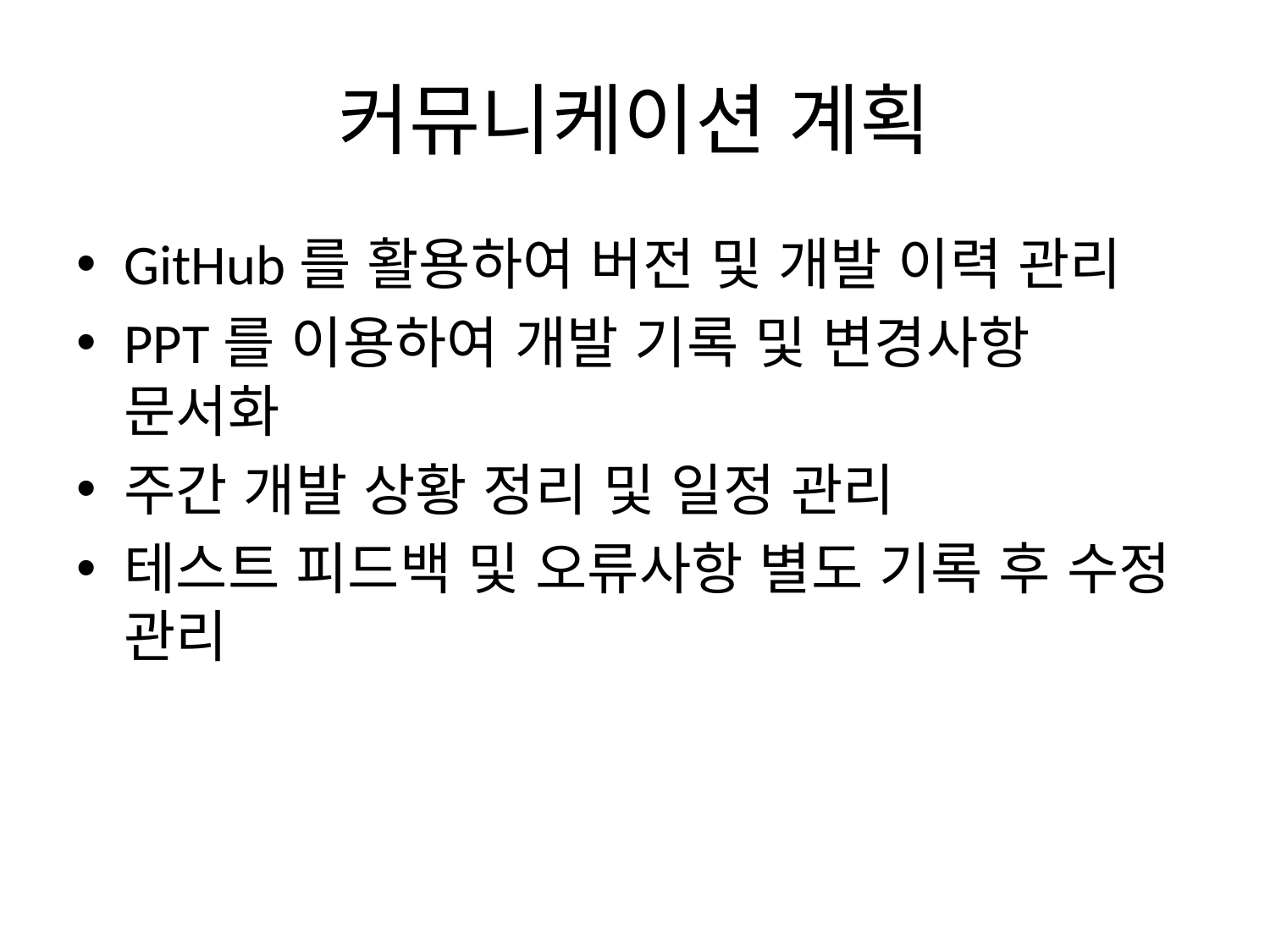

# 커뮤니케이션 계획
GitHub를 활용하여 버전 및 개발 이력 관리
PPT를 이용하여 개발 기록 및 변경사항 문서화
주간 개발 상황 정리 및 일정 관리
테스트 피드백 및 오류사항 별도 기록 후 수정 관리